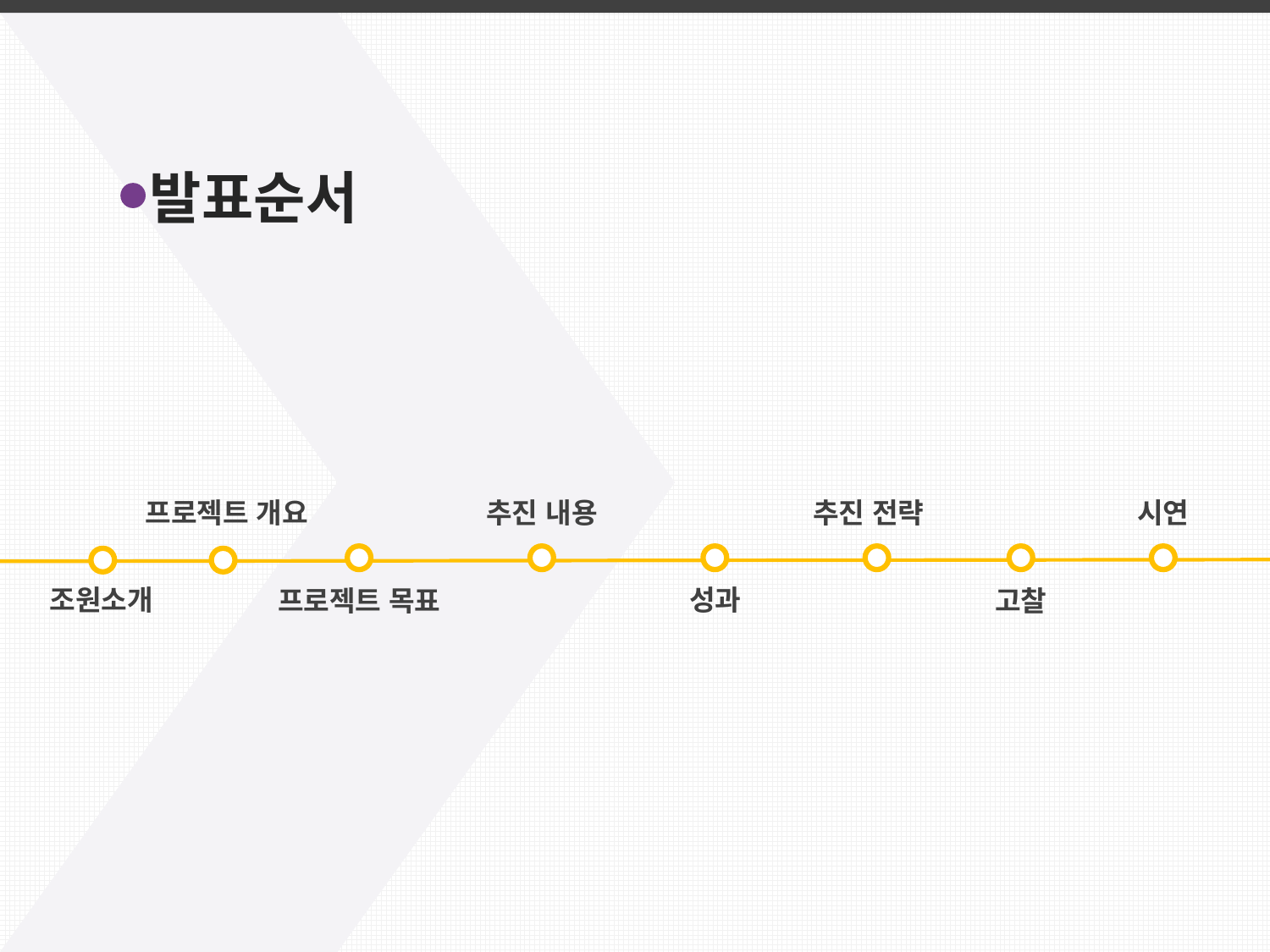

발표순서

추진 전략
프로젝트 개요
추진 내용
시연

조원소개
성과
프로젝트 목표
고찰